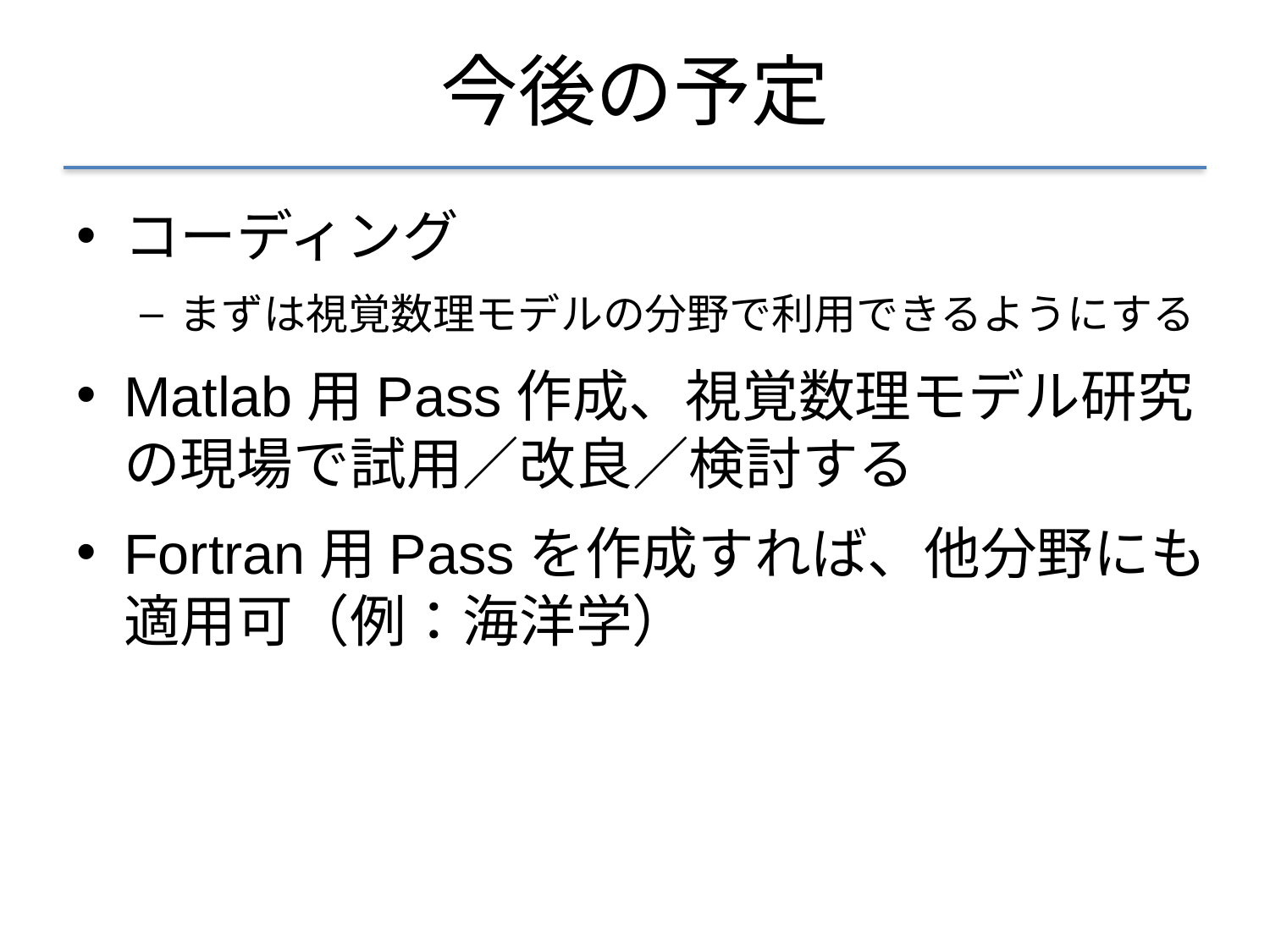

# 今後の予定
コーディング
まずは視覚数理モデルの分野で利用できるようにする
Matlab用Pass作成、視覚数理モデル研究の現場で試用／改良／検討する
Fortran用Passを作成すれば、他分野にも適用可（例：海洋学）